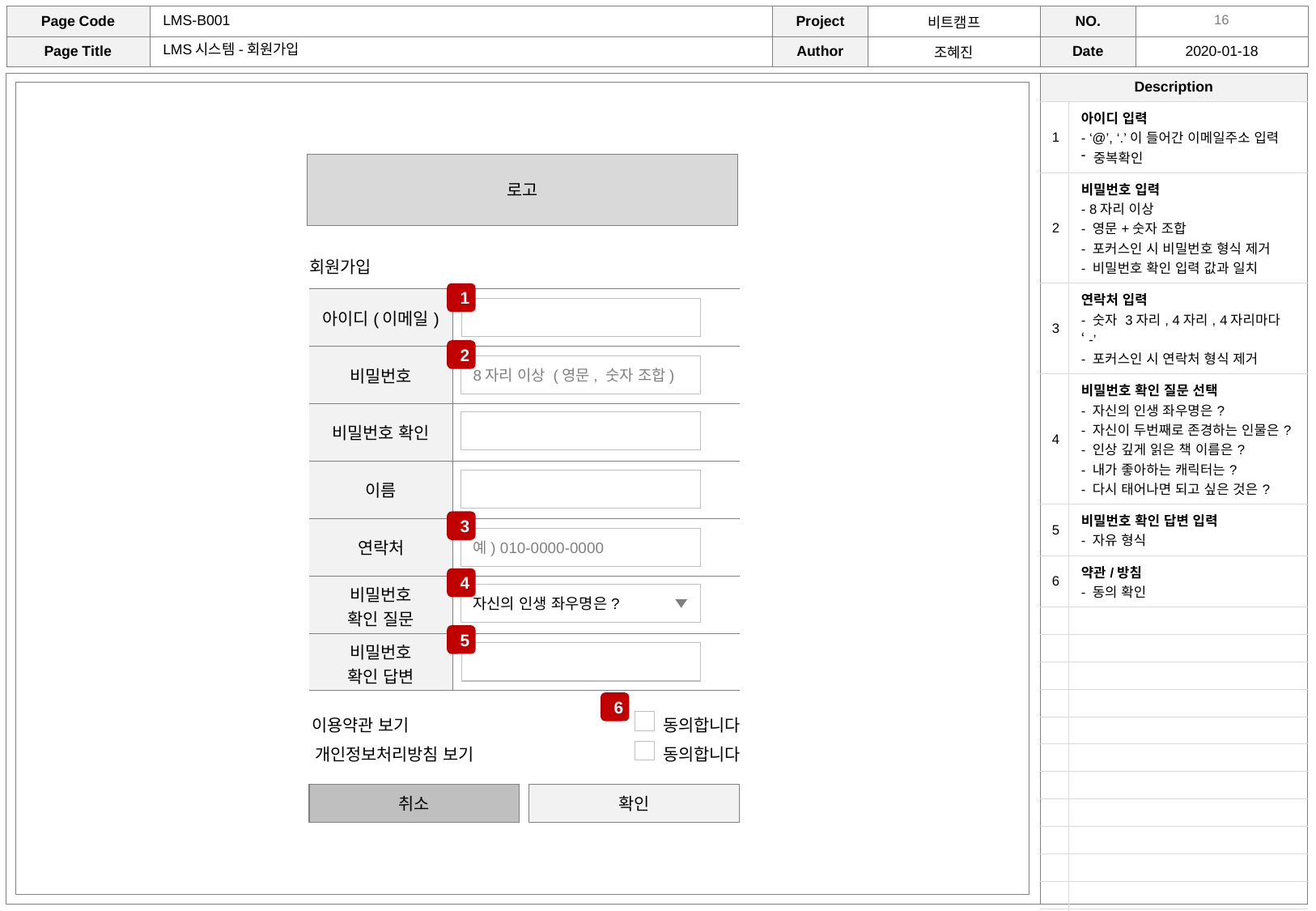

LMS-B001
LMS시스템-회원가입

| 1 | 아이디 입력 - ‘@’, ‘.’이 들어간 이메일주소 입력 중복확인 |
| --- | --- |
| 2 | 비밀번호 입력 - 8자리 이상 - 영문+숫자 조합 - 포커스인 시 비밀번호 형식 제거 - 비밀번호 확인 입력 값과 일치 |
| 3 | 연락처 입력 - 숫자 3자리, 4자리, 4자리마다 ‘-’ - 포커스인 시 연락처 형식 제거 |
| 4 | 비밀번호 확인 질문 선택 - 자신의 인생 좌우명은? - 자신이 두번째로 존경하는 인물은? - 인상 깊게 읽은 책 이름은? - 내가 좋아하는 캐릭터는? - 다시 태어나면 되고 싶은 것은? |
| 5 | 비밀번호 확인 답변 입력 - 자유 형식 |
| 6 | 약관/방침 - 동의 확인 |
|  |  |
|  |  |
|  |  |
|  |  |
|  |  |
|  |  |
|  |  |
|  |  |
|  |  |
|  |  |
|  |  |
|  |  |
|  |  |
|  |  |
|  |  |
로고
회원가입
1
| 아이디(이메일) |  |
| --- | --- |
| 비밀번호 |  |
| 비밀번호 확인 |  |
| 이름 |  |
| 연락처 |  |
| 비밀번호 확인 질문 |  |
| 비밀번호 확인 답변 |  |

2
8자리 이상 (영문, 숫자 조합)

3
예) 010-0000-0000
4
자신의 인생 좌우명은?

5

6
이용약관 보기
동의합니다

개인정보처리방침 보기
동의합니다

취소
확인